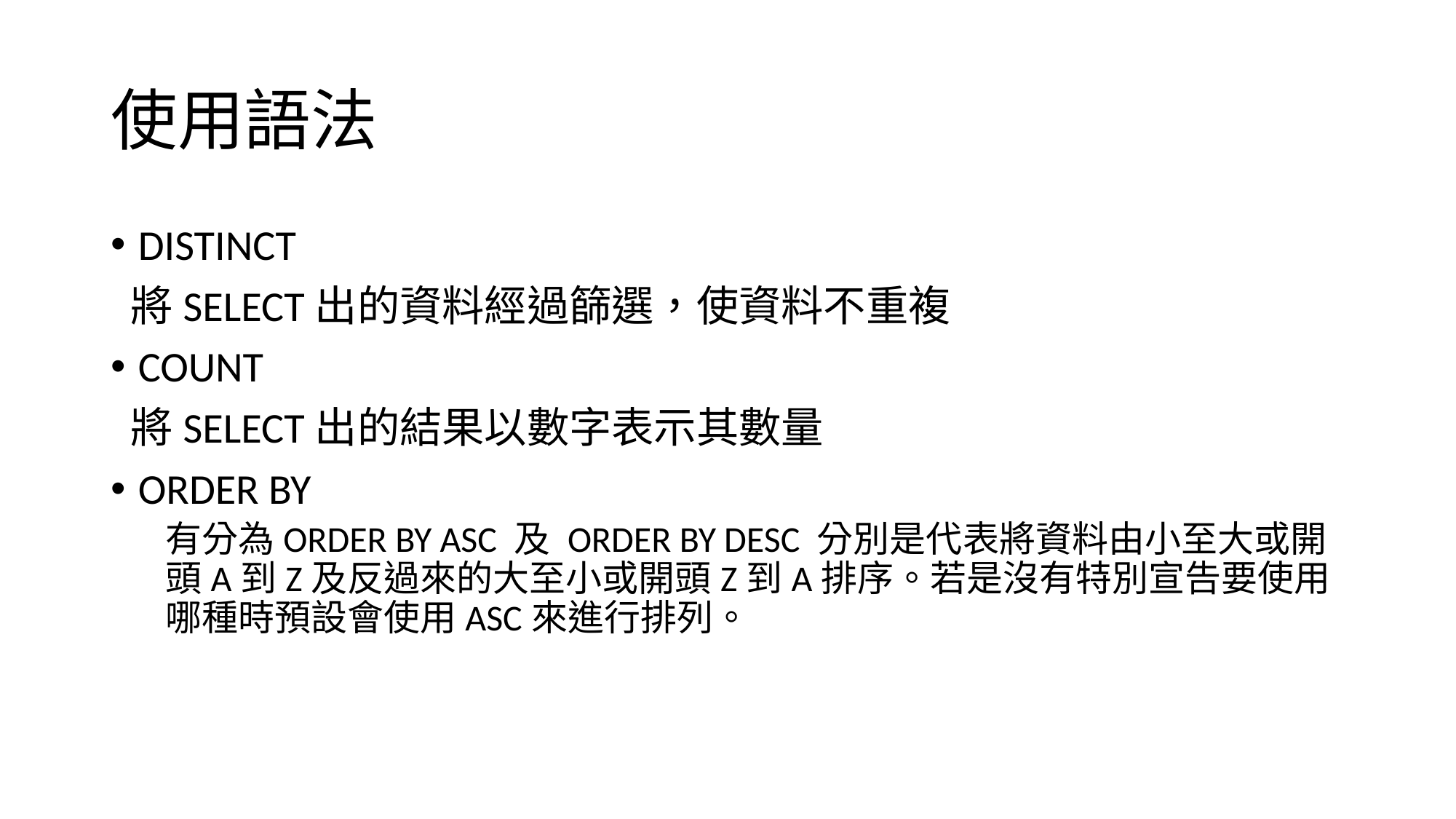

# 使用語法
DISTINCT
 將SELECT出的資料經過篩選，使資料不重複
COUNT
 將SELECT出的結果以數字表示其數量
ORDER BY
有分為ORDER BY ASC 及 ORDER BY DESC 分別是代表將資料由小至大或開頭A到Z及反過來的大至小或開頭Z到A排序。若是沒有特別宣告要使用哪種時預設會使用ASC來進行排列。